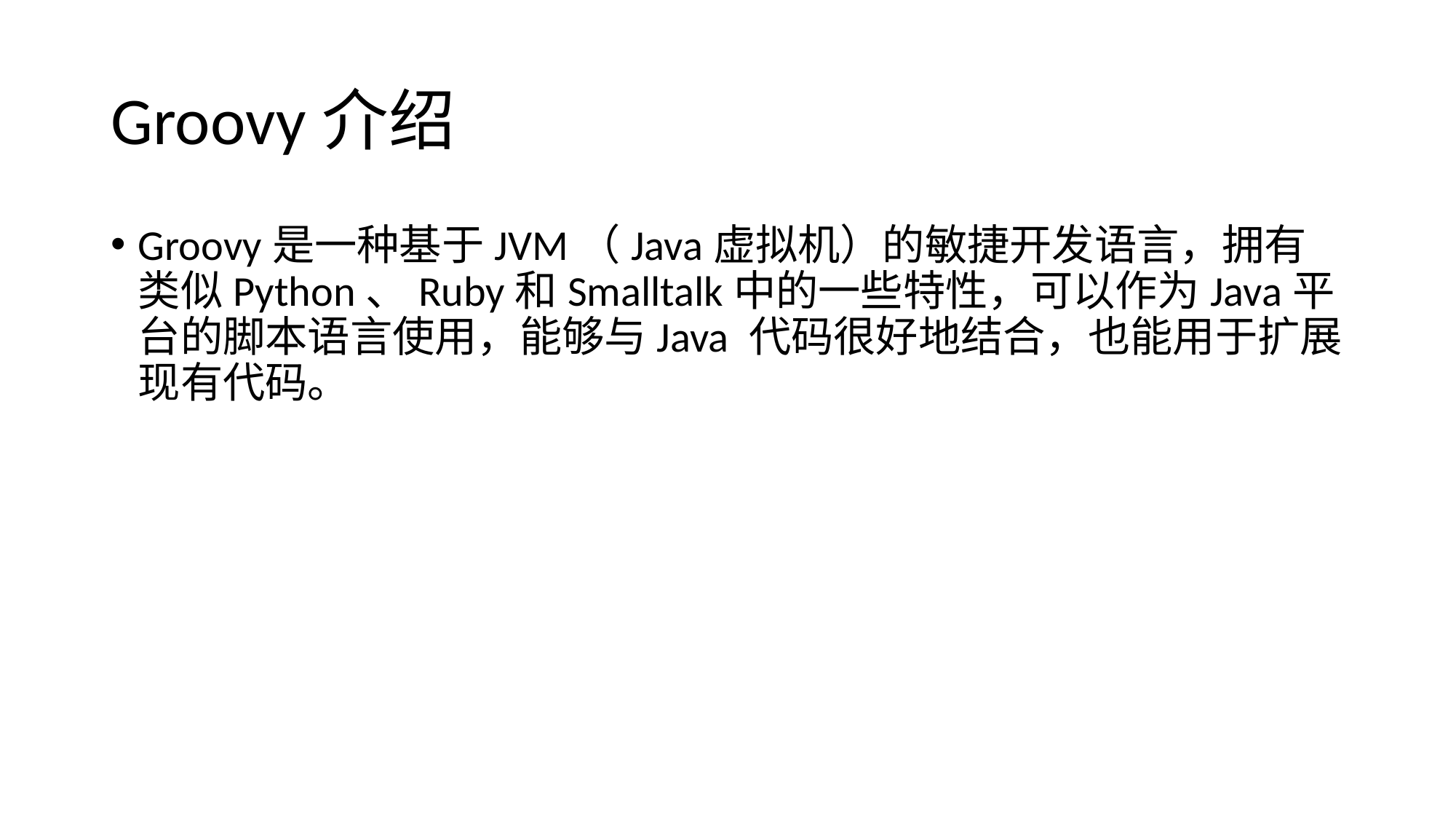

# Groovy介绍
Groovy是一种基于JVM（Java虚拟机）的敏捷开发语言，拥有类似Python、Ruby和Smalltalk中的一些特性，可以作为Java平台的脚本语言使用，能够与Java 代码很好地结合，也能用于扩展现有代码。